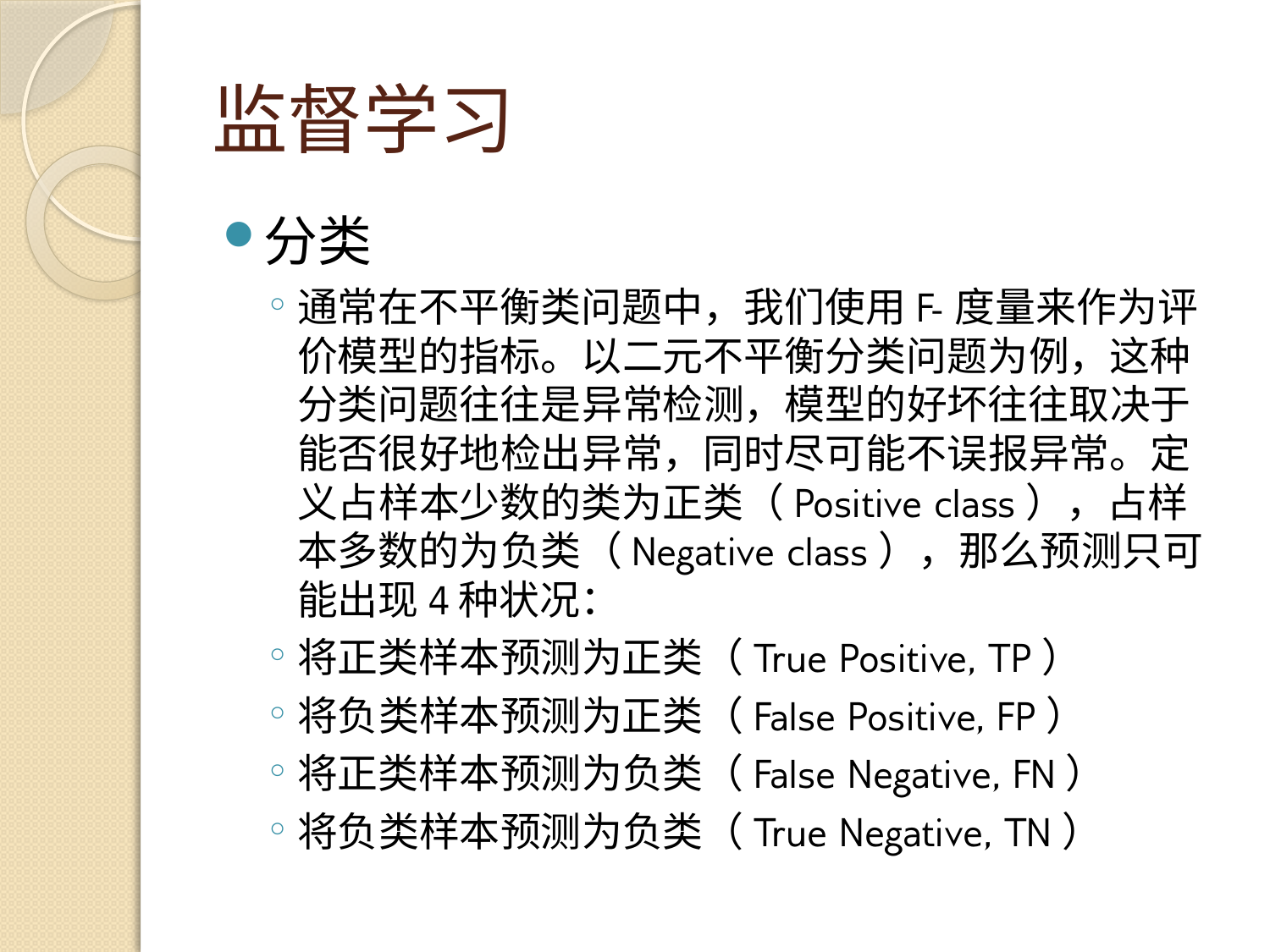

# 监督学习
分类
通常在不平衡类问题中，我们使用F-度量来作为评价模型的指标。以二元不平衡分类问题为例，这种分类问题往往是异常检测，模型的好坏往往取决于能否很好地检出异常，同时尽可能不误报异常。定义占样本少数的类为正类（Positive class），占样本多数的为负类（Negative class），那么预测只可能出现4种状况：
将正类样本预测为正类（True Positive, TP）
将负类样本预测为正类（False Positive, FP）
将正类样本预测为负类（False Negative, FN）
将负类样本预测为负类（True Negative, TN）